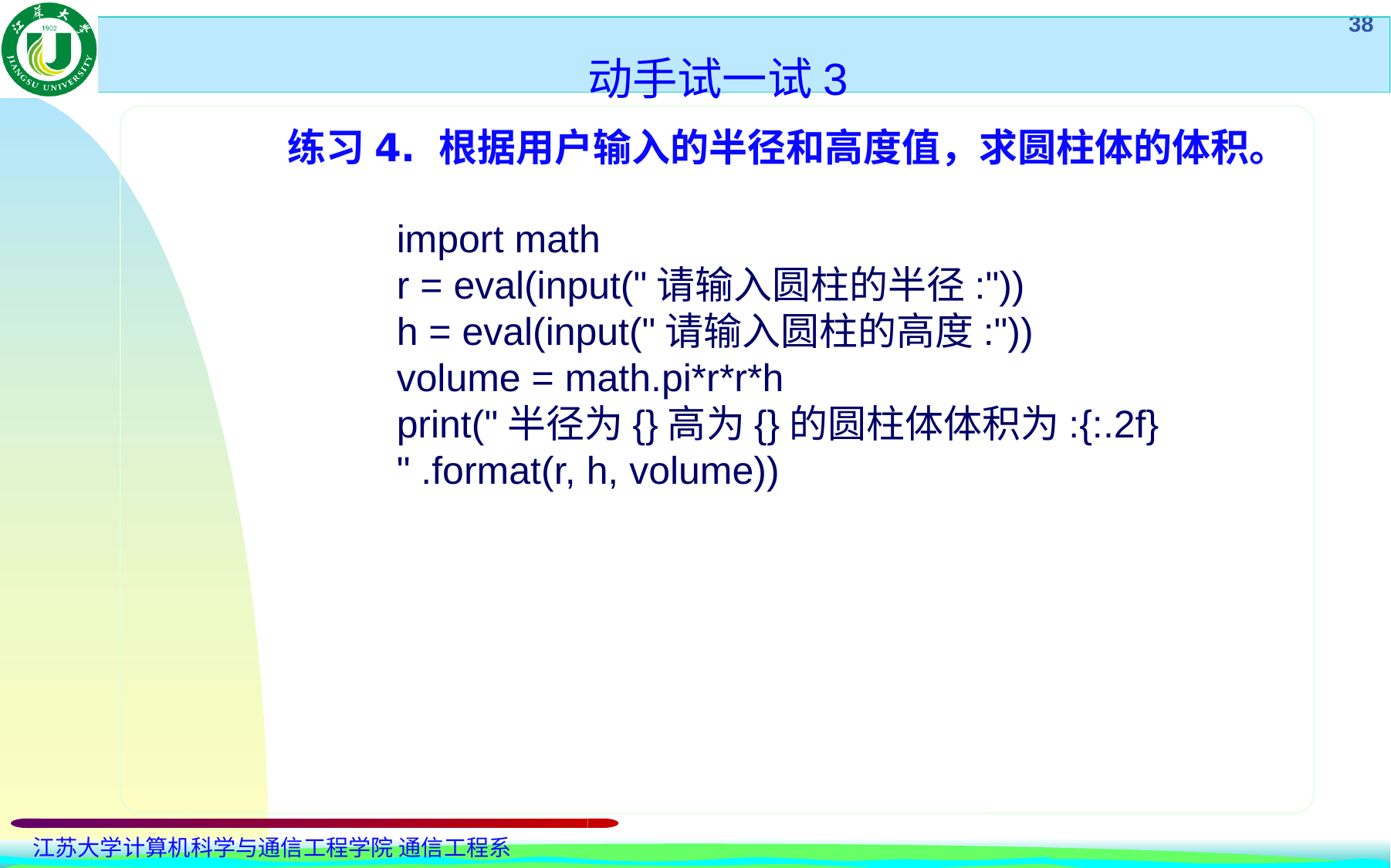

动手试一试3
练习4. 根据用户输入的半径和高度值，求圆柱体的体积。
import math
r = eval(input("请输入圆柱的半径:"))
h = eval(input("请输入圆柱的高度:"))
volume = math.pi*r*r*h
print("半径为{}高为{}的圆柱体体积为:{:.2f} " .format(r, h, volume))